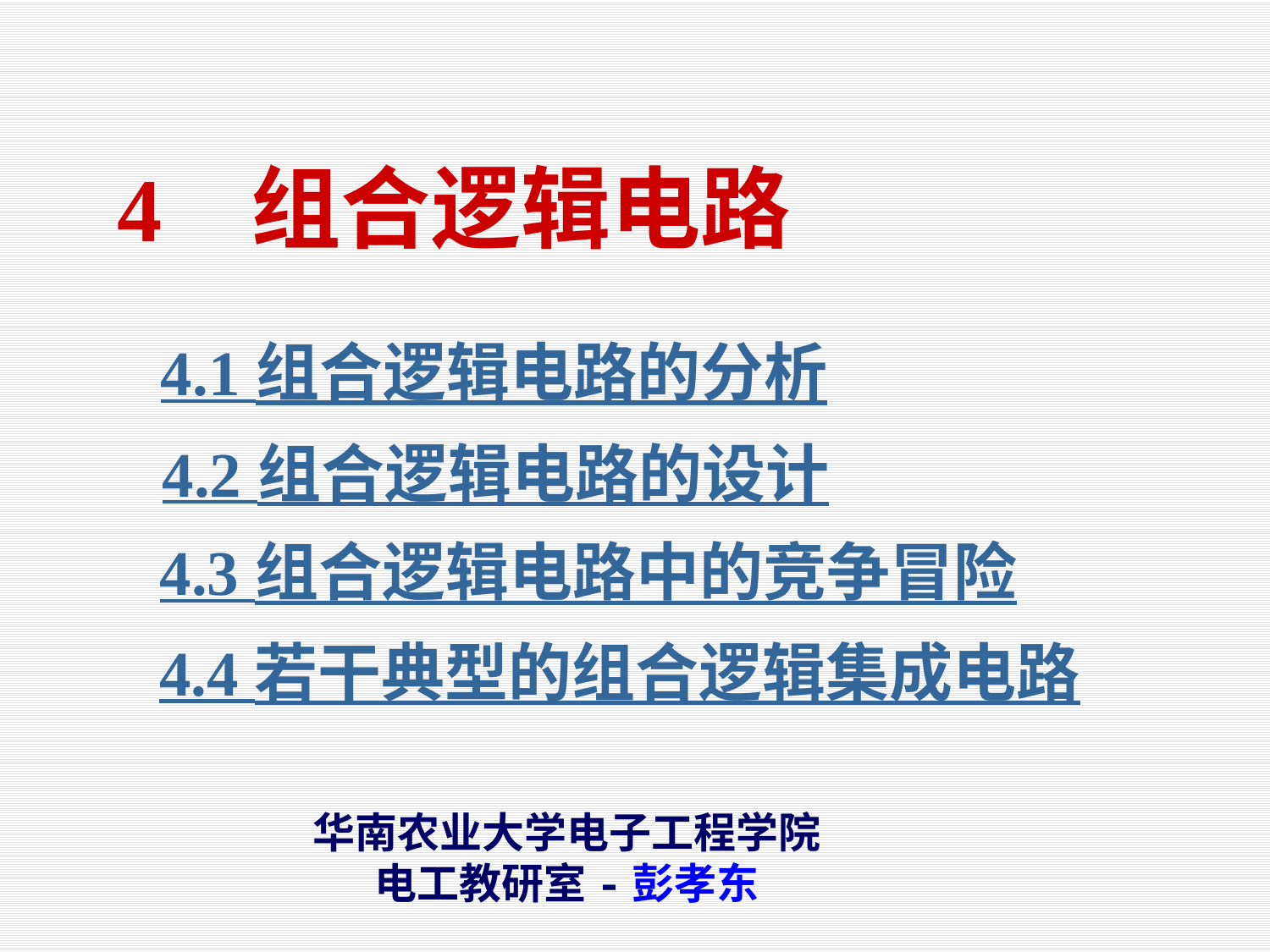

4   组合逻辑电路
4.1 组合逻辑电路的分析
4.2 组合逻辑电路的设计
4.3 组合逻辑电路中的竞争冒险
4.4 若干典型的组合逻辑集成电路
华南农业大学电子工程学院
电工教研室-彭孝东